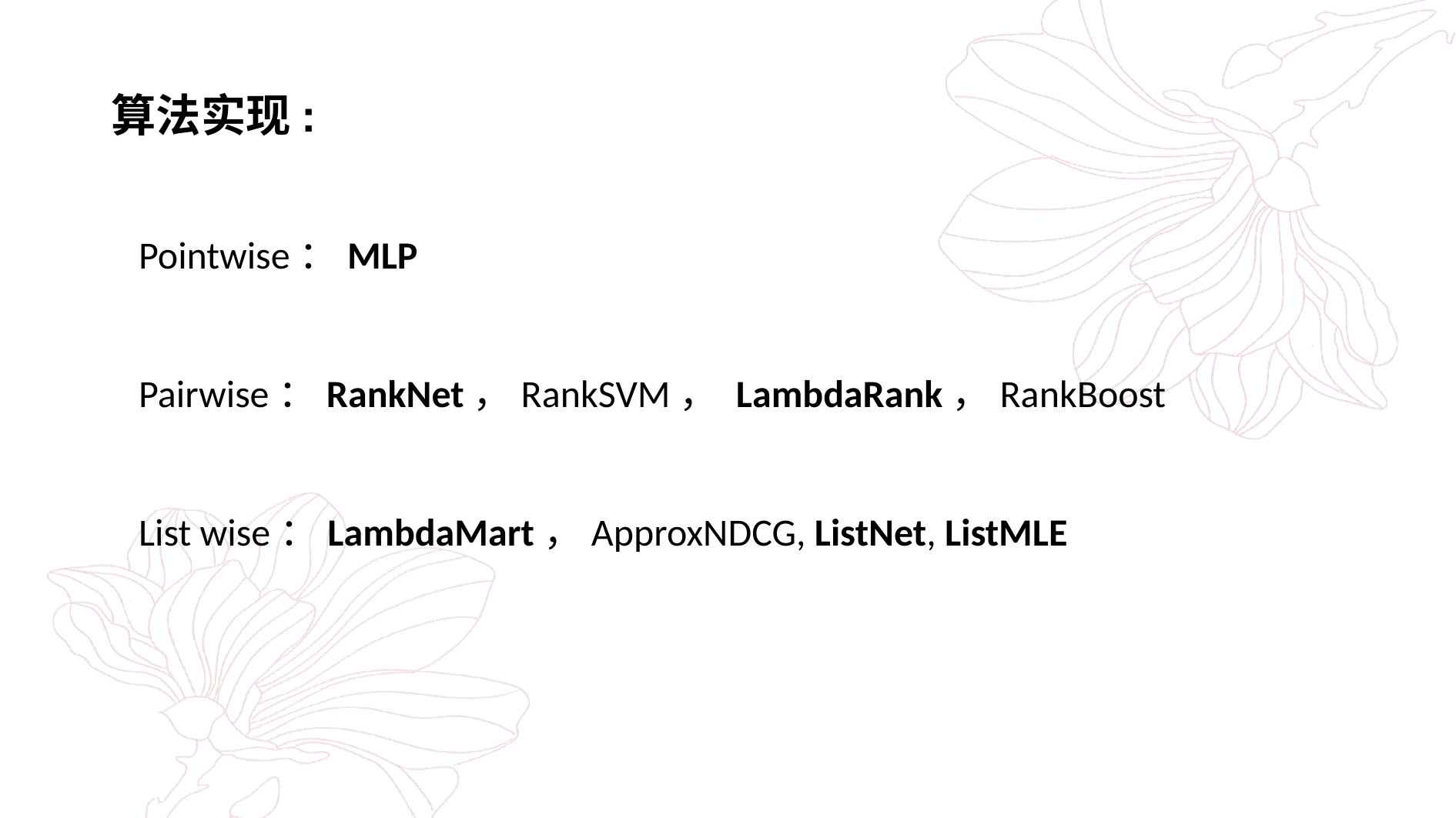

算法实现:
Pointwise：MLP

Pairwise：RankNet，RankSVM， LambdaRank，RankBoost

List wise：LambdaMart，ApproxNDCG, ListNet, ListMLE